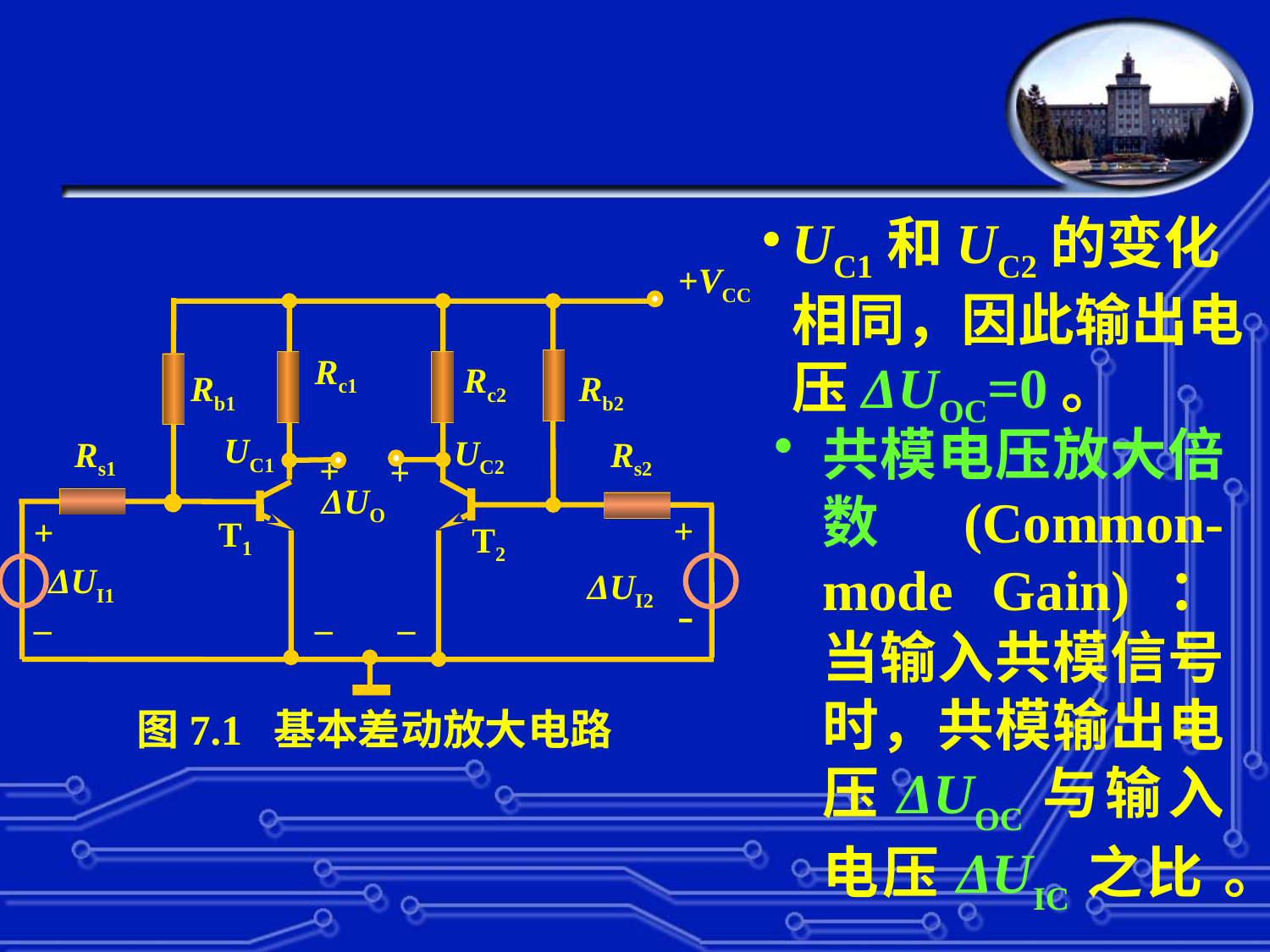

UC1和UC2的变化相同，因此输出电压ΔUOC=0。
+VCC

Rc1

Rc2
Rb1
Rb2
共模电压放大倍数(Common-mode Gain)：当输入共模信号时，共模输出电压ΔUOC与输入电压ΔUIC之比 。
UC1
UC2
Rs1
Rs2
+
+

ΔUO

+

+
T1
T2

ΔUI1

ΔUI2
-
_
_
_

图7.1  基本差动放大电路